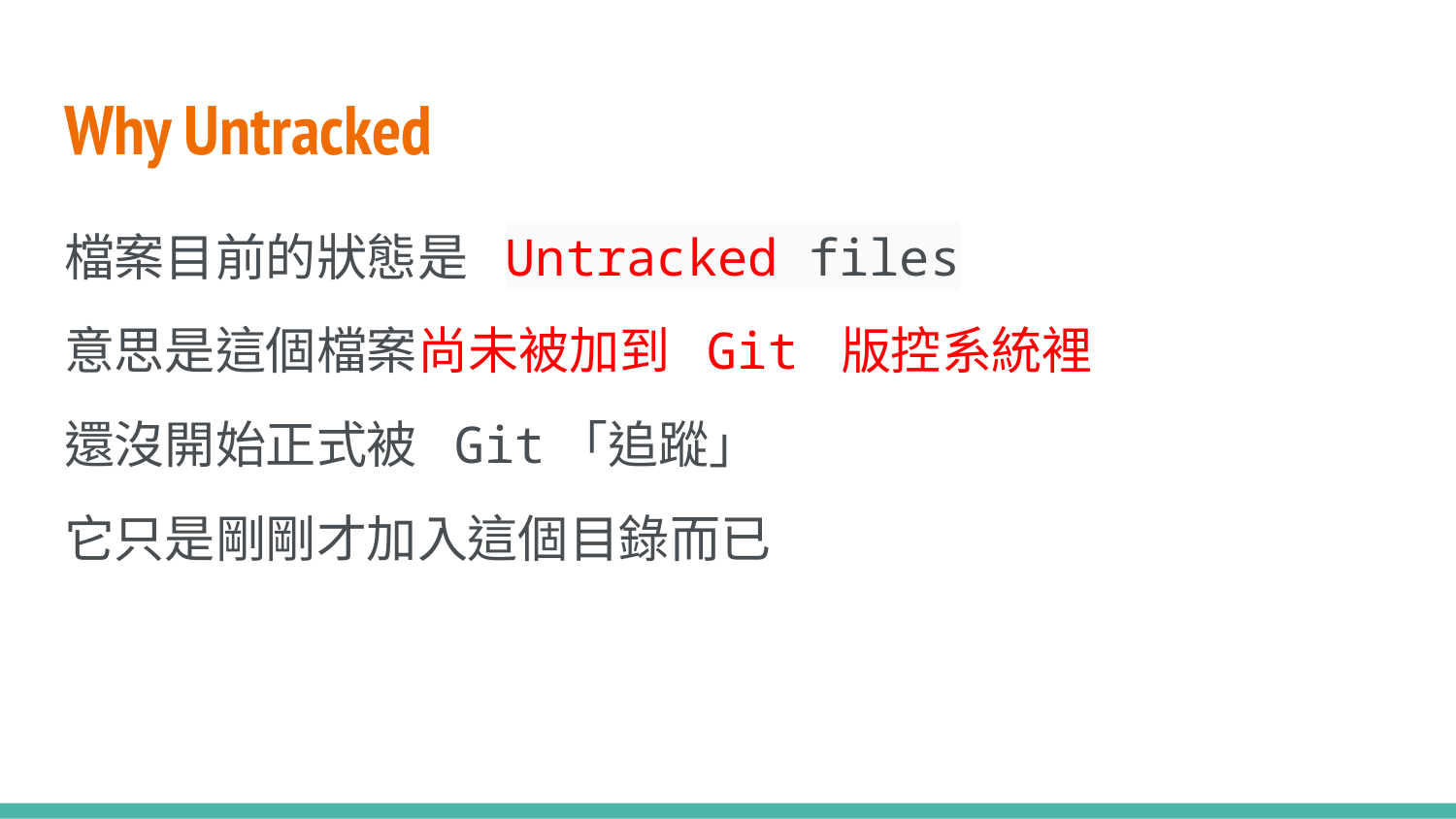

# Why Untracked
檔案目前的狀態是 Untracked files
意思是這個檔案尚未被加到 Git 版控系統裡
還沒開始正式被 Git「追蹤」
它只是剛剛才加入這個目錄而已